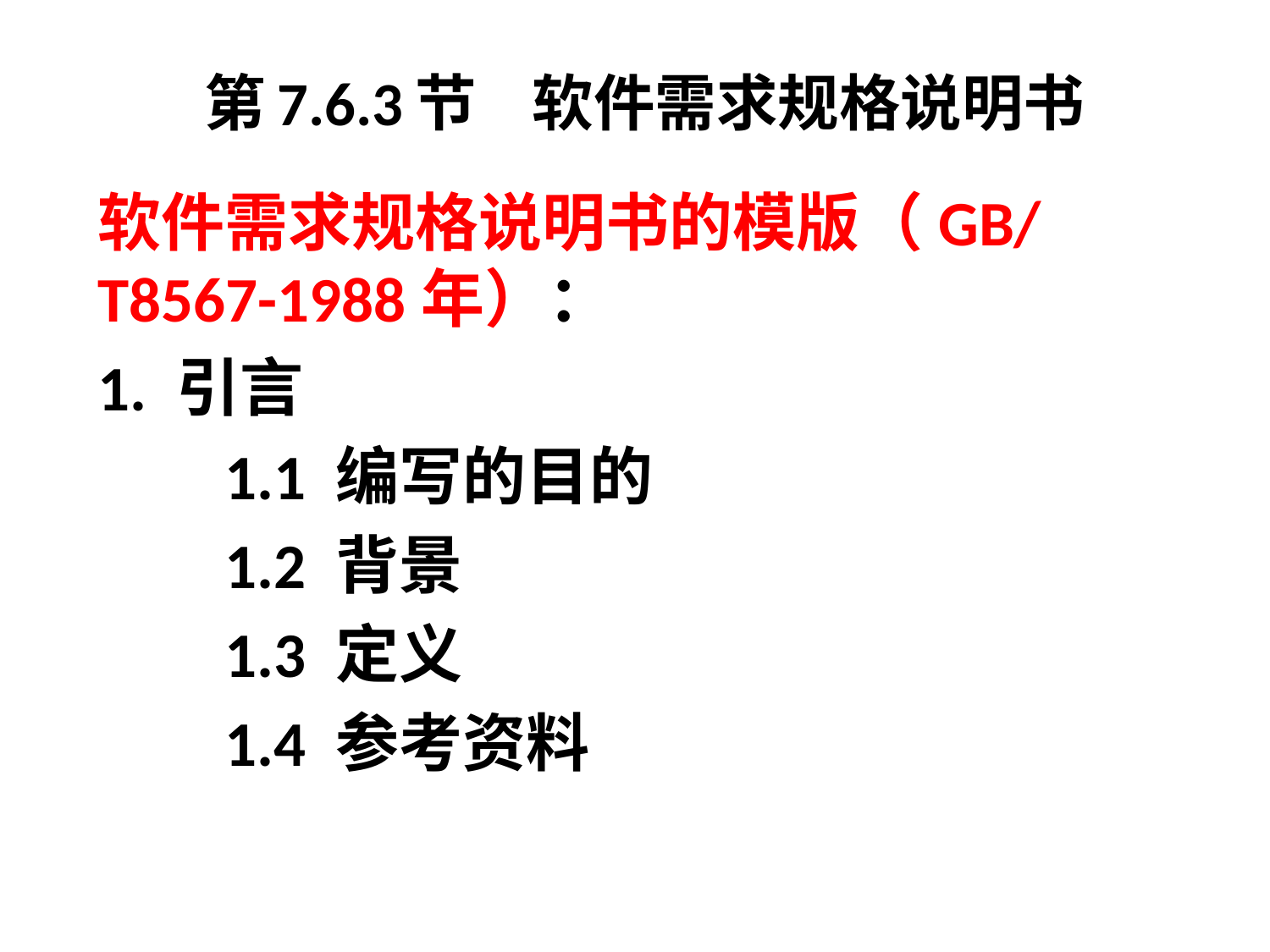

# 第7.6.3节    软件需求规格说明书
软件需求规格说明书的模版（GB/T8567-1988年）：
1. 引言
	1.1 编写的目的
	1.2 背景
	1.3 定义
	1.4 参考资料